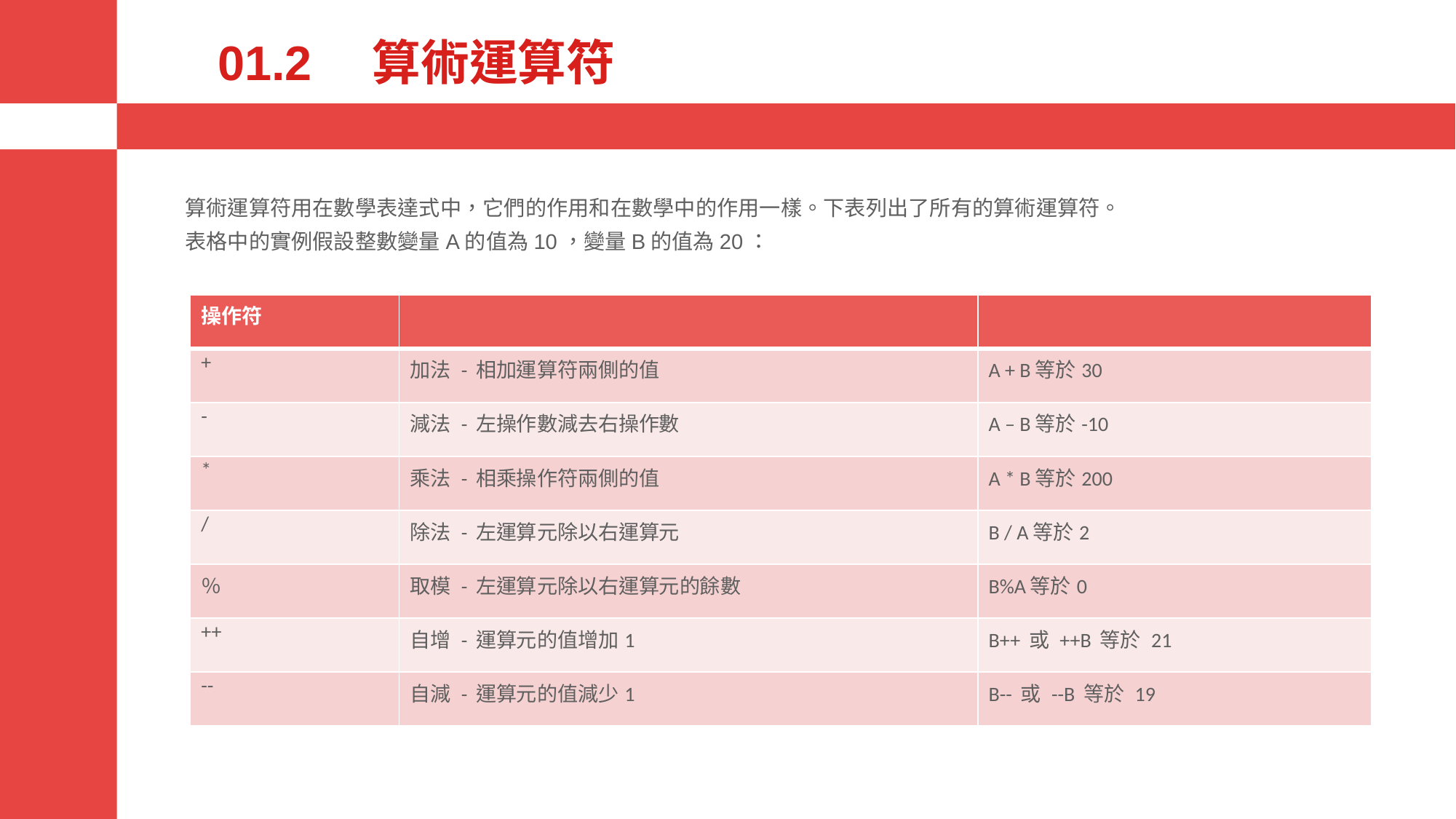

# 01.2　算術運算符
算術運算符用在數學表達式中，它們的作用和在數學中的作用一樣。下表列出了所有的算術運算符。
表格中的實例假設整數變量A的值為10，變量B的值為20：
| 操作符 |  |  |
| --- | --- | --- |
| + | 加法 - 相加運算符兩側的值 | A + B等於30 |
| - | 減法 - 左操作數減去右操作數 | A – B等於-10 |
| \* | 乘法 - 相乘操作符兩側的值 | A \* B等於200 |
| / | 除法 - 左運算元除以右運算元 | B / A等於2 |
| ％ | 取模 - 左運算元除以右運算元的餘數 | B%A等於0 |
| ++ | 自增 - 運算元的值增加1 | B++ 或 ++B 等於 21 |
| -- | 自減 - 運算元的值減少1 | B-- 或 --B 等於 19 |